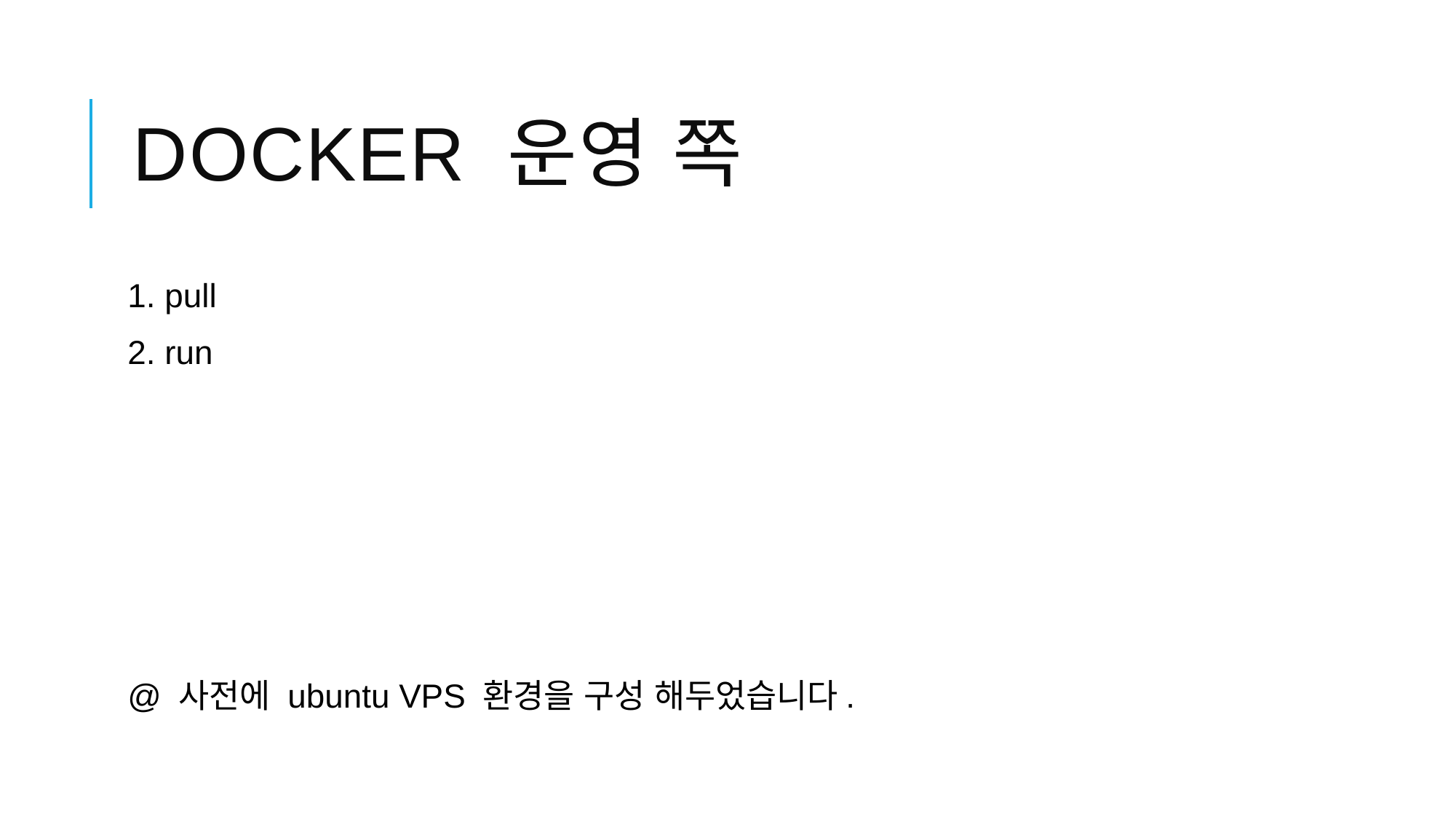

# DOCKER 운영 쪽
1. pull
2. run

@ 사전에 ubuntu VPS 환경을 구성 해두었습니다.